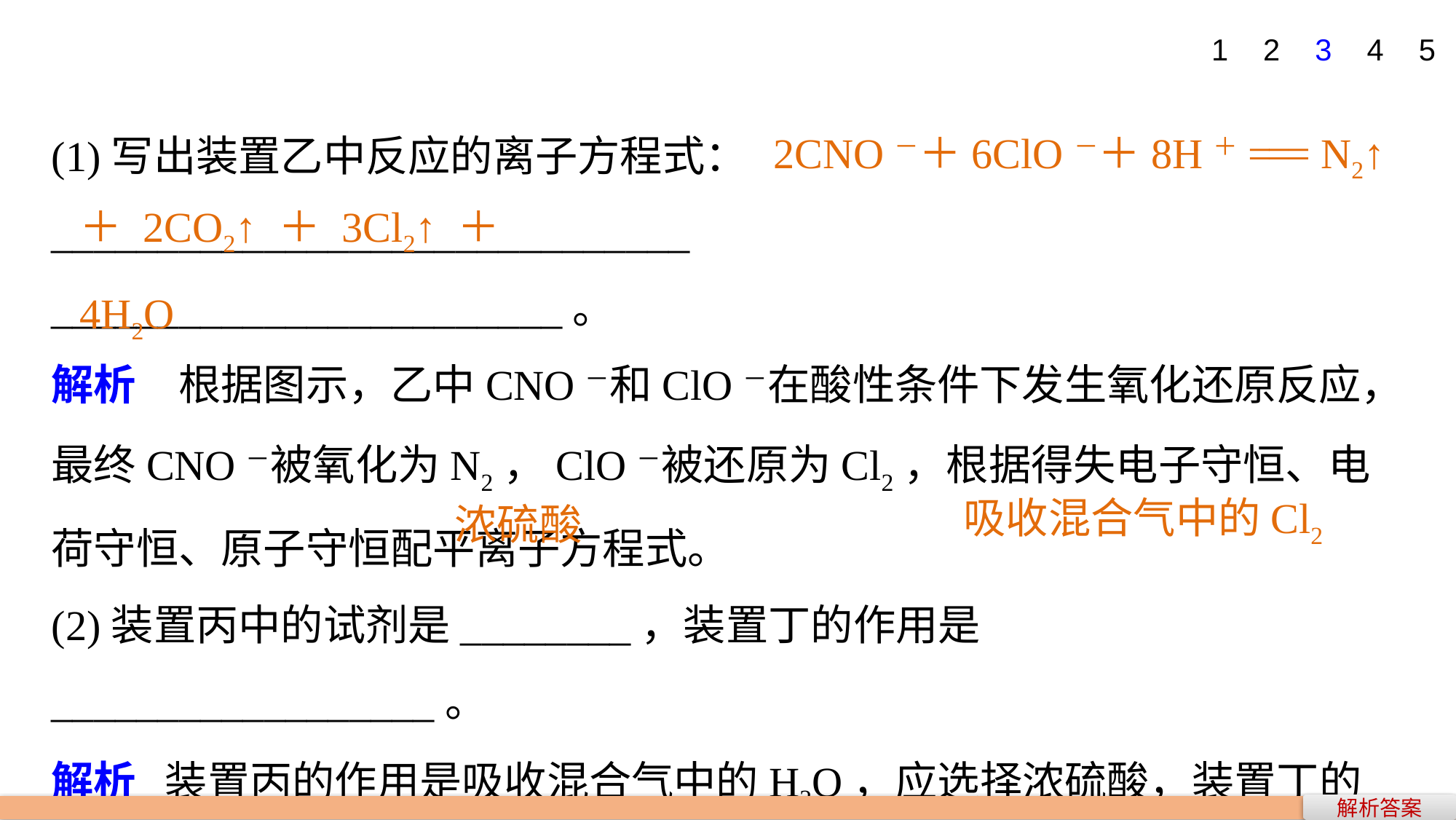

1
2
3
4
5
2CNO－＋6ClO－＋8H＋=== N2↑
(1)写出装置乙中反应的离子方程式： ______________________________
________________________。
解析　根据图示，乙中CNO－和ClO－在酸性条件下发生氧化还原反应，最终CNO－被氧化为N2，ClO－被还原为Cl2，根据得失电子守恒、电荷守恒、原子守恒配平离子方程式。
(2)装置丙中的试剂是________，装置丁的作用是__________________。
解析   装置丙的作用是吸收混合气中的H2O，应选择浓硫酸，装置丁的作用是吸收混合气中的Cl2。
＋2CO2↑＋3Cl2↑＋4H2O
吸收混合气中的Cl2
浓硫酸
解析答案